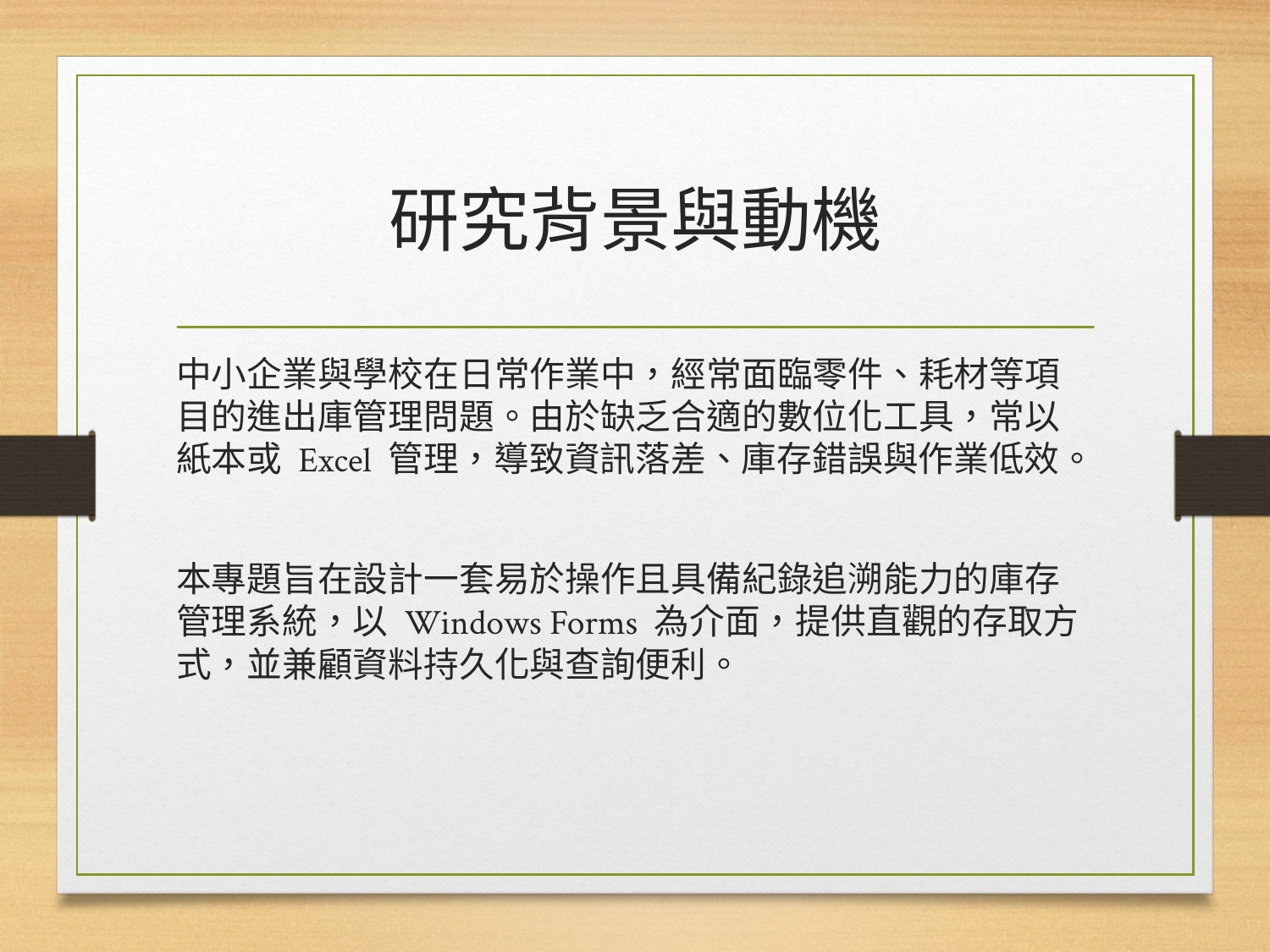

# 研究背景與動機
中小企業與學校在日常作業中，經常面臨零件、耗材等項目的進出庫管理問題。由於缺乏合適的數位化工具，常以紙本或 Excel 管理，導致資訊落差、庫存錯誤與作業低效。

本專題旨在設計一套易於操作且具備紀錄追溯能力的庫存管理系統，以 Windows Forms 為介面，提供直觀的存取方式，並兼顧資料持久化與查詢便利。